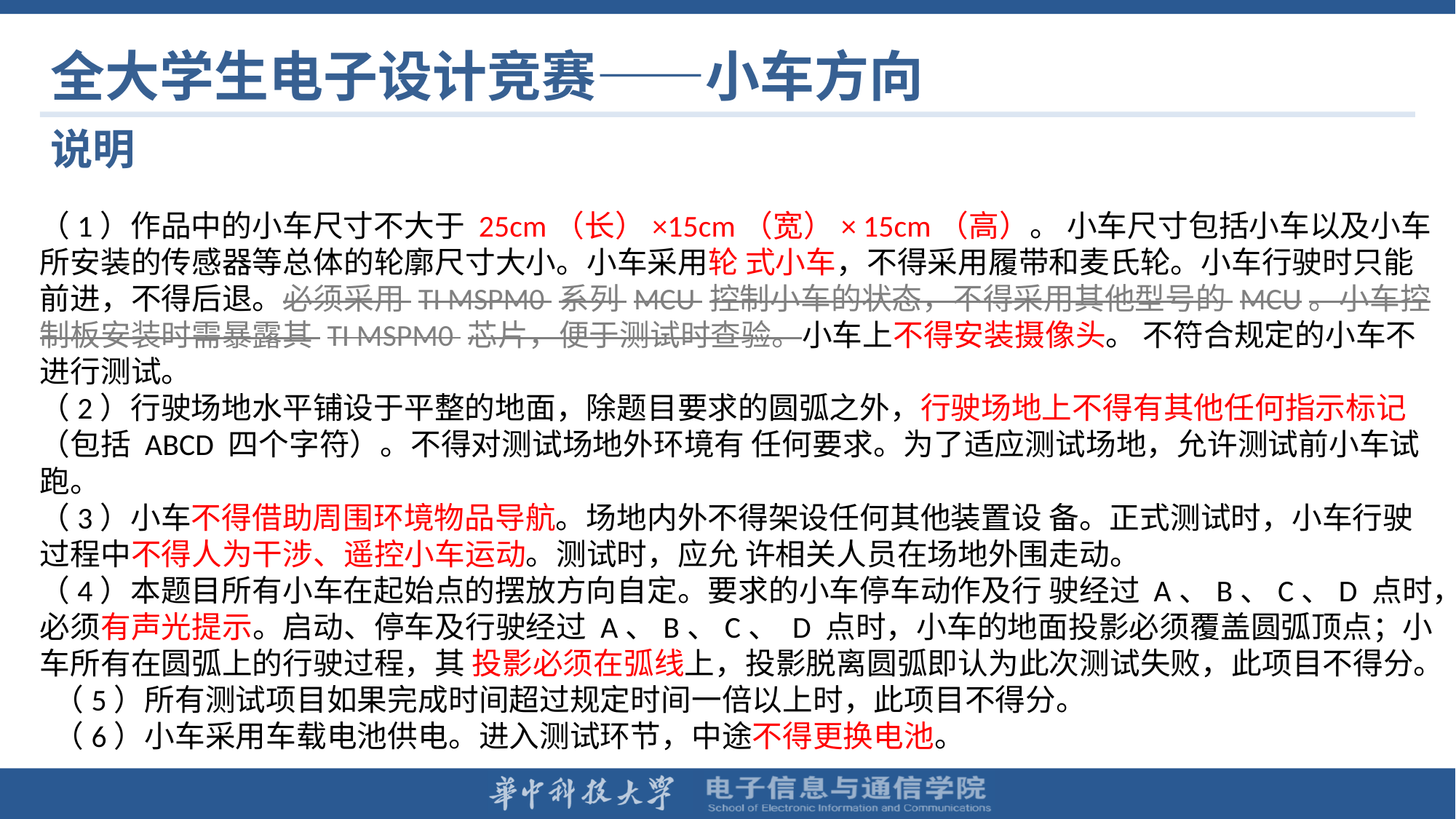

# 全大学生电子设计竞赛——小车方向
说明
（1）作品中的小车尺寸不大于 25cm（长）×15cm（宽）× 15cm（高）。 小车尺寸包括小车以及小车所安装的传感器等总体的轮廓尺寸大小。小车采用轮 式小车，不得采用履带和麦氏轮。小车行驶时只能前进，不得后退。必须采用 TI MSPM0 系列 MCU 控制小车的状态，不得采用其他型号的 MCU。小车控制板安装时需暴露其 TI MSPM0 芯片，便于测试时查验。小车上不得安装摄像头。 不符合规定的小车不进行测试。
（2）行驶场地水平铺设于平整的地面，除题目要求的圆弧之外，行驶场地上不得有其他任何指示标记（包括 ABCD 四个字符）。不得对测试场地外环境有 任何要求。为了适应测试场地，允许测试前小车试跑。
（3）小车不得借助周围环境物品导航。场地内外不得架设任何其他装置设 备。正式测试时，小车行驶过程中不得人为干涉、遥控小车运动。测试时，应允 许相关人员在场地外围走动。
（4）本题目所有小车在起始点的摆放方向自定。要求的小车停车动作及行 驶经过 A、B、C、D 点时，必须有声光提示。启动、停车及行驶经过 A、B、C、 D 点时，小车的地面投影必须覆盖圆弧顶点；小车所有在圆弧上的行驶过程，其 投影必须在弧线上，投影脱离圆弧即认为此次测试失败，此项目不得分。
 （5）所有测试项目如果完成时间超过规定时间一倍以上时，此项目不得分。
 （6）小车采用车载电池供电。进入测试环节，中途不得更换电池。